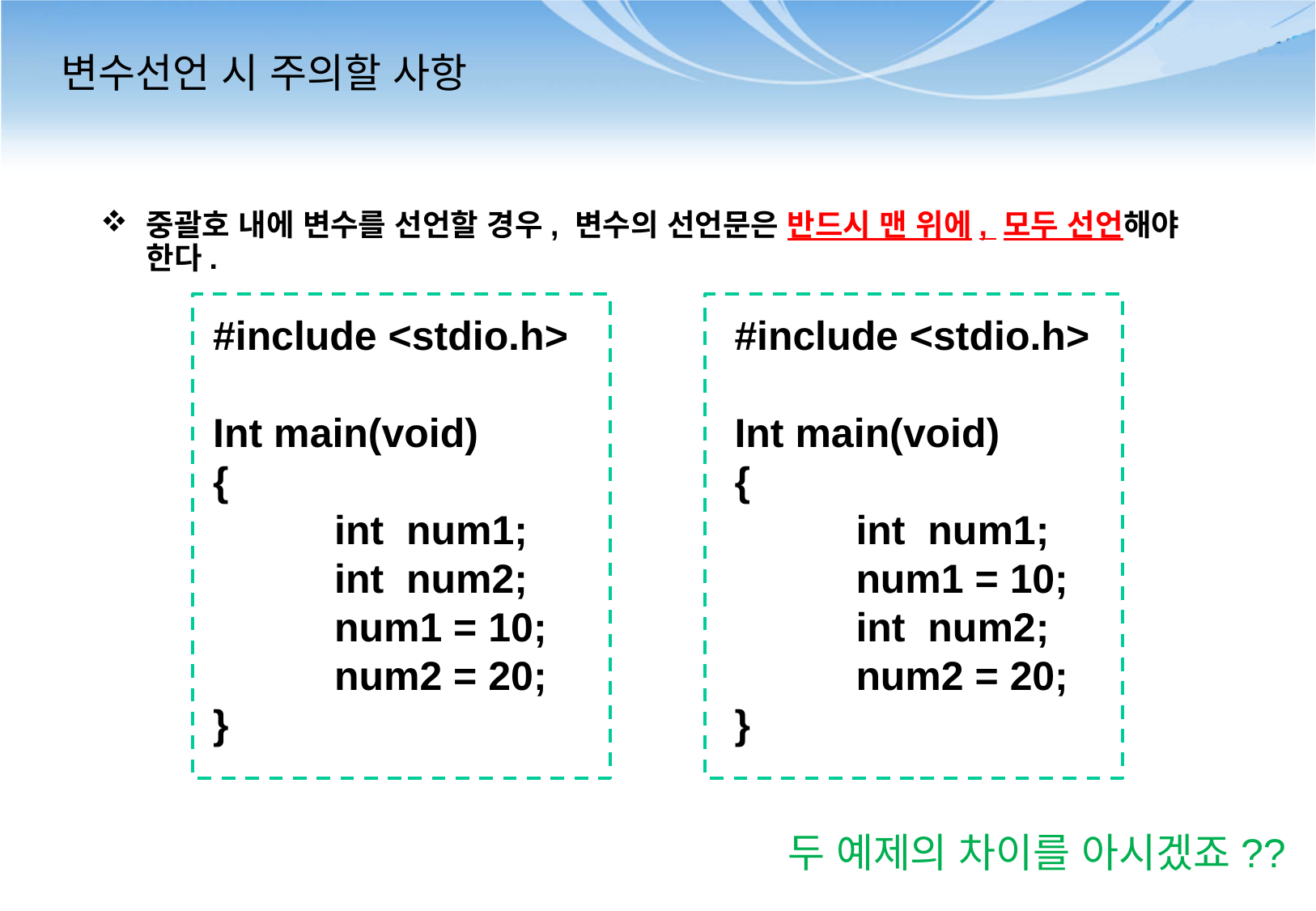

# 변수선언 시 주의할 사항

중괄호 내에 변수를 선언할 경우, 변수의 선언문은 반드시 맨 위에, 모두 선언해야 한다.

#include <stdio.h>

Int main(void)
{
	int  num1;
	int  num2;
	num1 = 10;
	num2 = 20;
}

#include <stdio.h>

Int main(void)
{
	int  num1;
	num1 = 10;
	int  num2;
	num2 = 20;
}

두 예제의 차이를 아시겠죠??